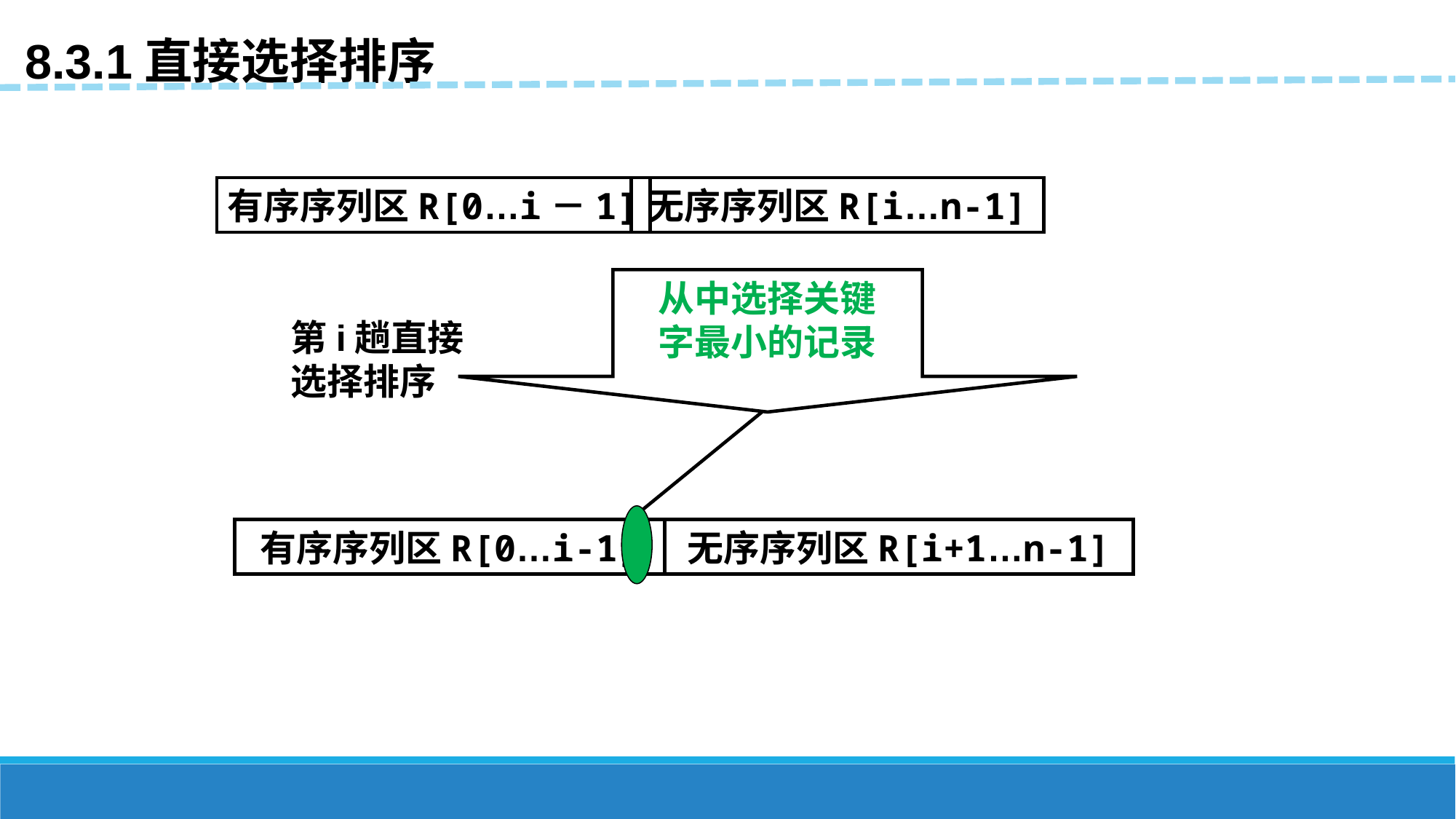

8.3.1直接选择排序
无序序列区R[i…n-1]
有序序列区R[0…i－1]

从中选择关键字最小的记录
第i趟直接选择排序

有序序列区R[0…i-1]
无序序列区R[i+1…n-1]